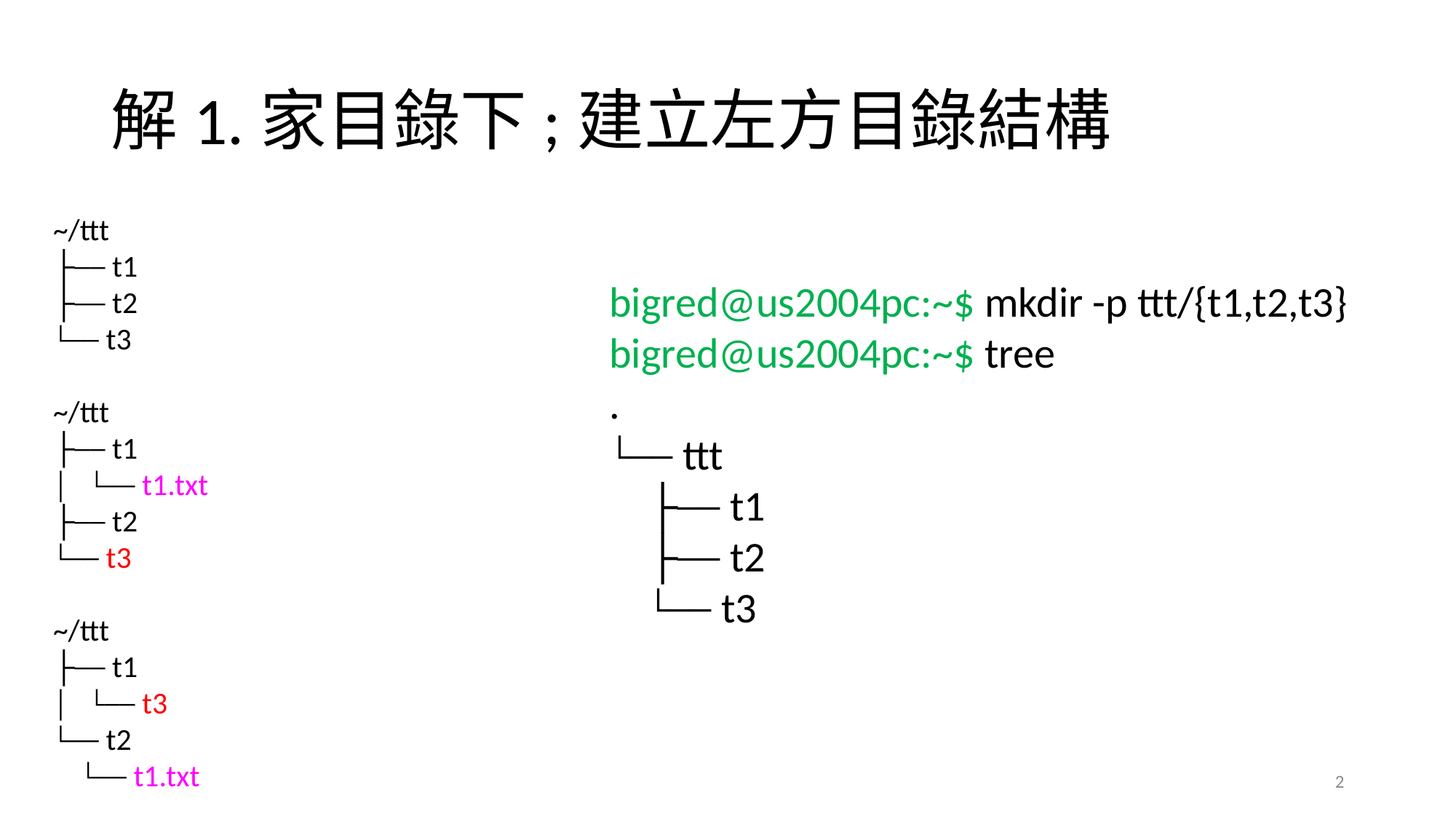

# 解1.家目錄下;建立左方目錄結構
~/ttt
├── t1
├── t2
└── t3

~/ttt
├── t1
│   └── t1.txt
├── t2
└── t3

~/ttt
├── t1
│   └── t3
└── t2
    └── t1.txt
bigred@us2004pc:~$ mkdir -p ttt/{t1,t2,t3}
bigred@us2004pc:~$ tree
.
└── ttt
    ├── t1
    ├── t2
    └── t3

2